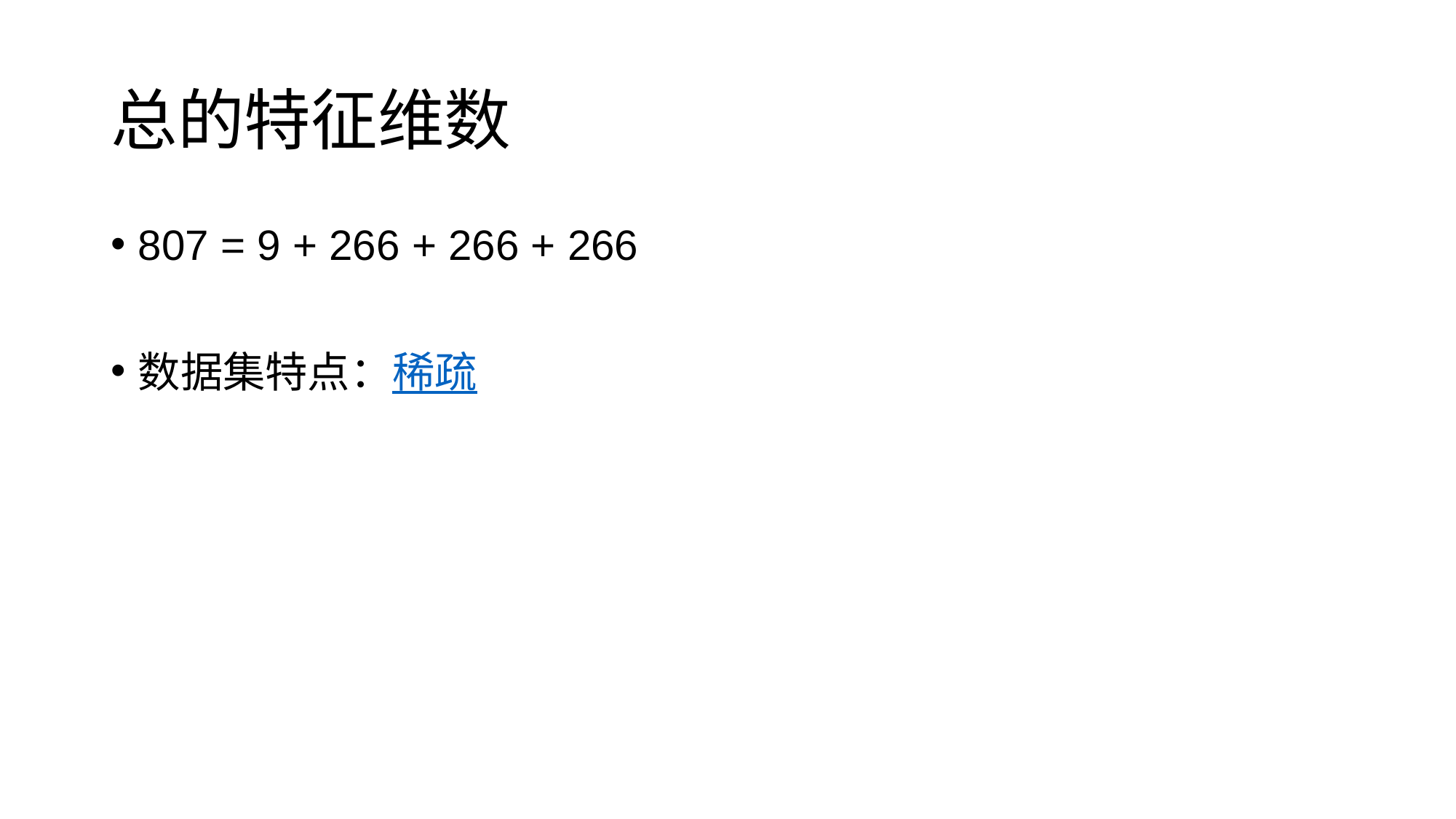

# 总的特征维数
807 = 9 + 266 + 266 + 266

数据集特点：稀疏